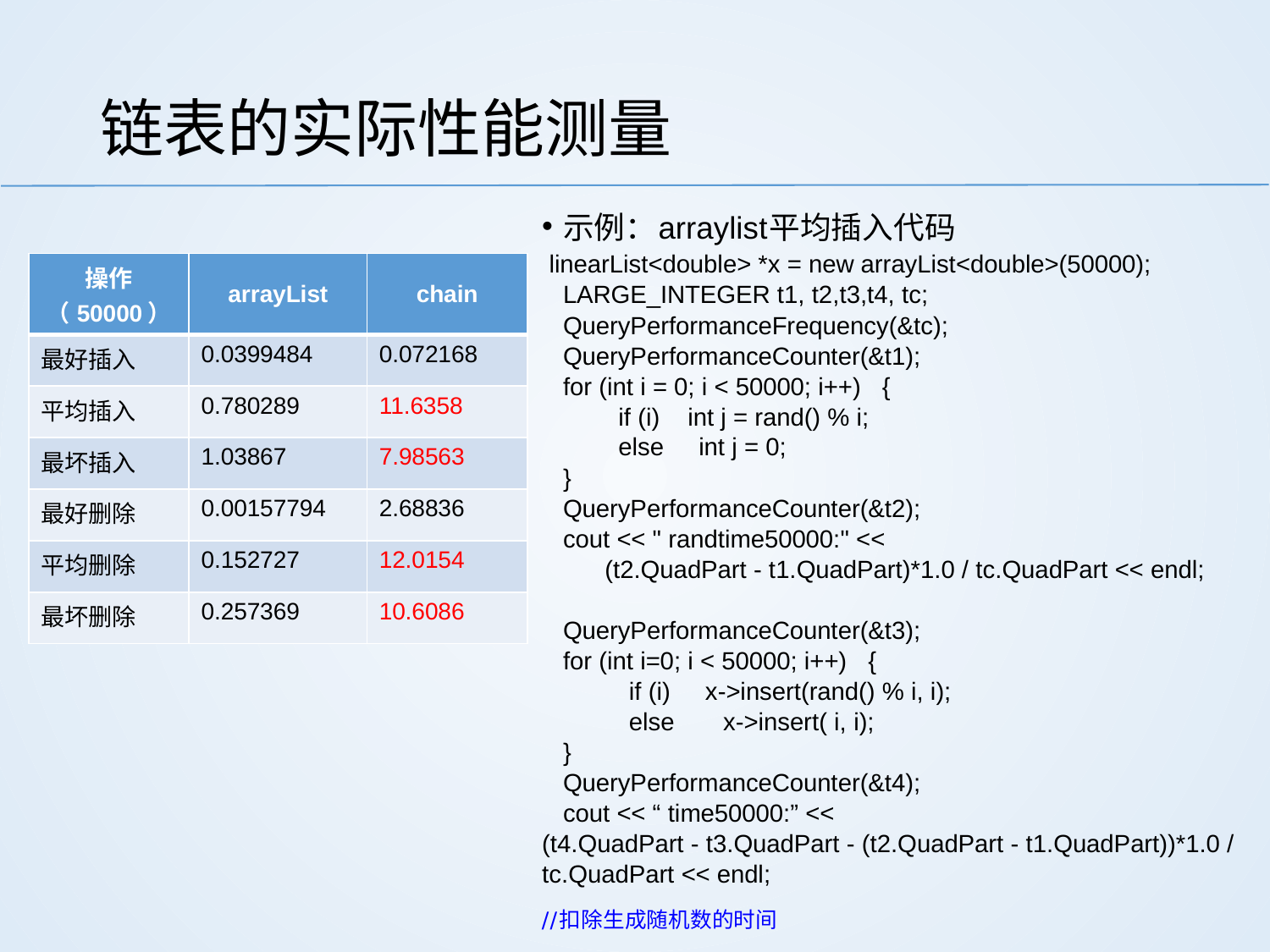

# 链表的实际性能测量
示例：arraylist平均插入代码
 linearList<double> *x = new arrayList<double>(50000);
   LARGE_INTEGER t1, t2,t3,t4, tc;
   QueryPerformanceFrequency(&tc);
   QueryPerformanceCounter(&t1);
   for (int i = 0; i < 50000; i++)   {
   if (i)    int j = rand() % i;
   else     int j = 0;
   }
   QueryPerformanceCounter(&t2);
   cout << " randtime50000:" <<
         (t2.QuadPart - t1.QuadPart)*1.0 / tc.QuadPart << endl;

   QueryPerformanceCounter(&t3);
   for (int i=0; i < 50000; i++)   {
   if (i)     x->insert(rand() % i, i);
   else       x->insert( i, i);
   }
   QueryPerformanceCounter(&t4);
   cout << “ time50000:” <<
(t4.QuadPart - t3.QuadPart - (t2.QuadPart - t1.QuadPart))*1.0 / tc.QuadPart << endl;
//扣除生成随机数的时间
| 操作（50000） | arrayList | chain |
| --- | --- | --- |
| 最好插入 | 0.0399484 | 0.072168 |
| 平均插入 | 0.780289 | 11.6358 |
| 最坏插入 | 1.03867 | 7.98563 |
| 最好删除 | 0.00157794 | 2.68836 |
| 平均删除 | 0.152727 | 12.0154 |
| 最坏删除 | 0.257369 | 10.6086 |